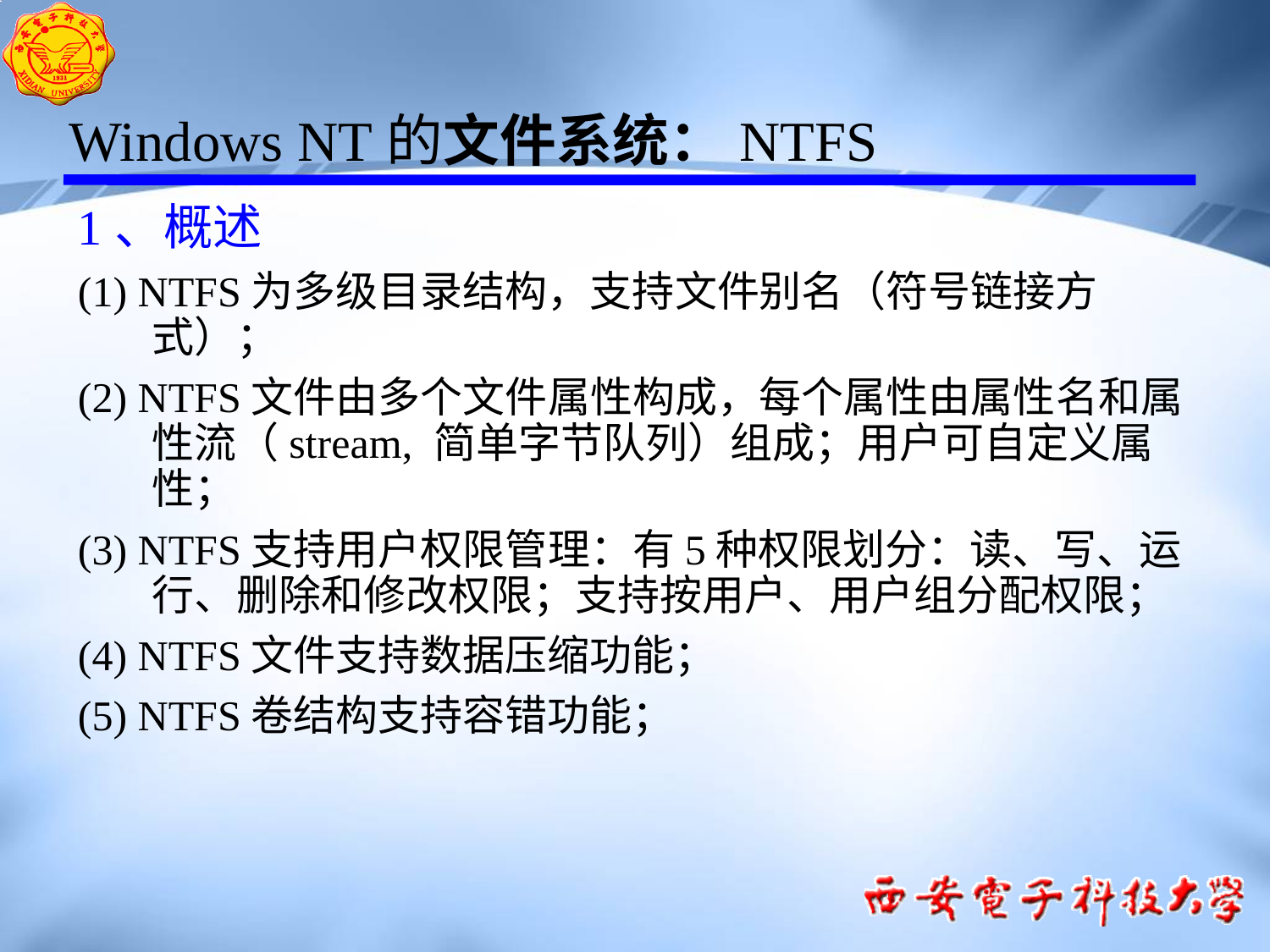

# Windows NT的文件系统：NTFS
1、概述
(1) NTFS为多级目录结构，支持文件别名（符号链接方式）；
(2) NTFS文件由多个文件属性构成，每个属性由属性名和属性流（stream, 简单字节队列）组成；用户可自定义属性；
(3) NTFS支持用户权限管理：有5种权限划分：读、写、运行、删除和修改权限；支持按用户、用户组分配权限；
(4) NTFS文件支持数据压缩功能；
(5) NTFS卷结构支持容错功能；
148